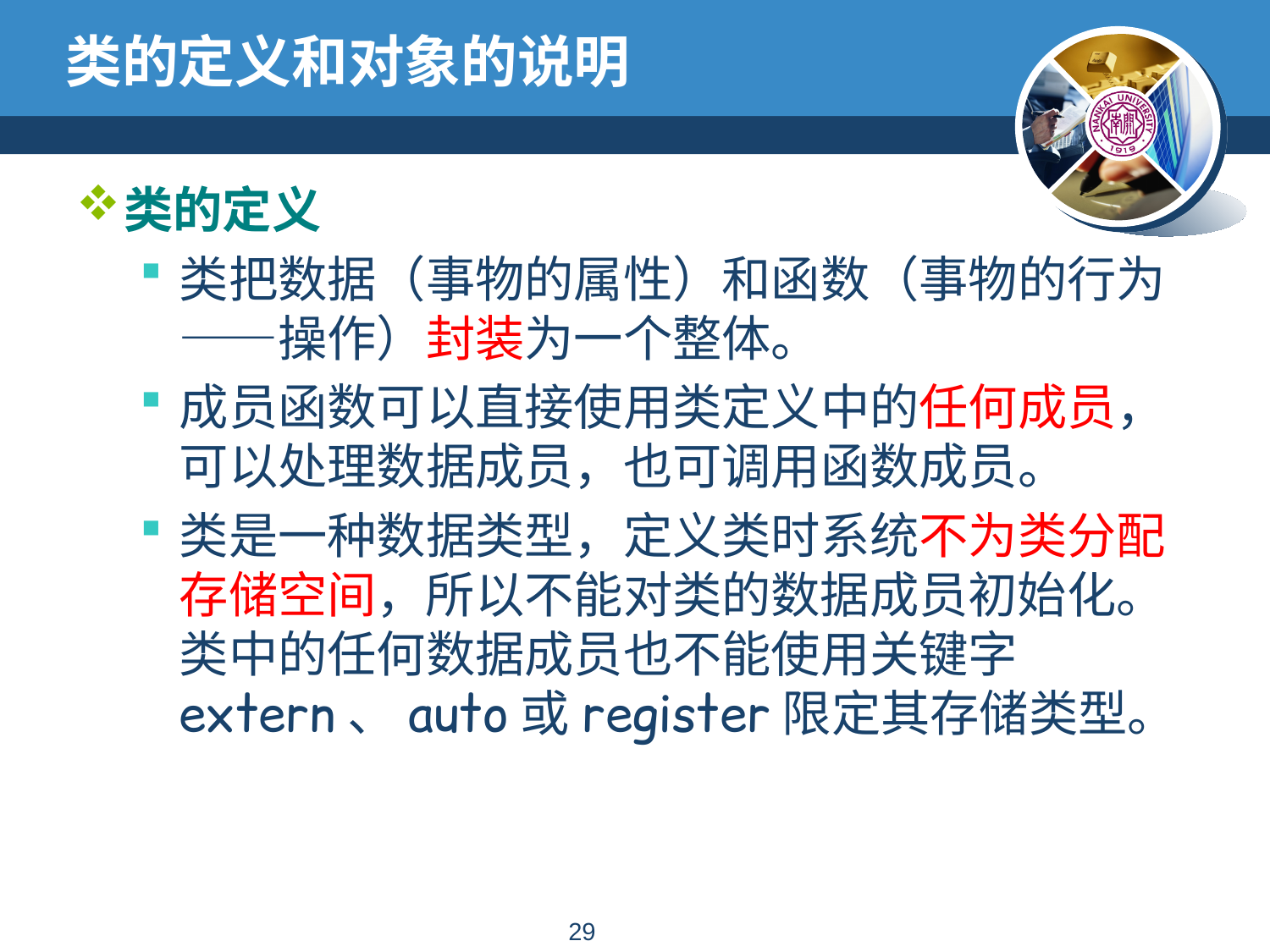

# 类的定义和对象的说明
类的定义
类把数据（事物的属性）和函数（事物的行为——操作）封装为一个整体。
成员函数可以直接使用类定义中的任何成员，可以处理数据成员，也可调用函数成员。
类是一种数据类型，定义类时系统不为类分配存储空间，所以不能对类的数据成员初始化。类中的任何数据成员也不能使用关键字extern、auto或register限定其存储类型。
29